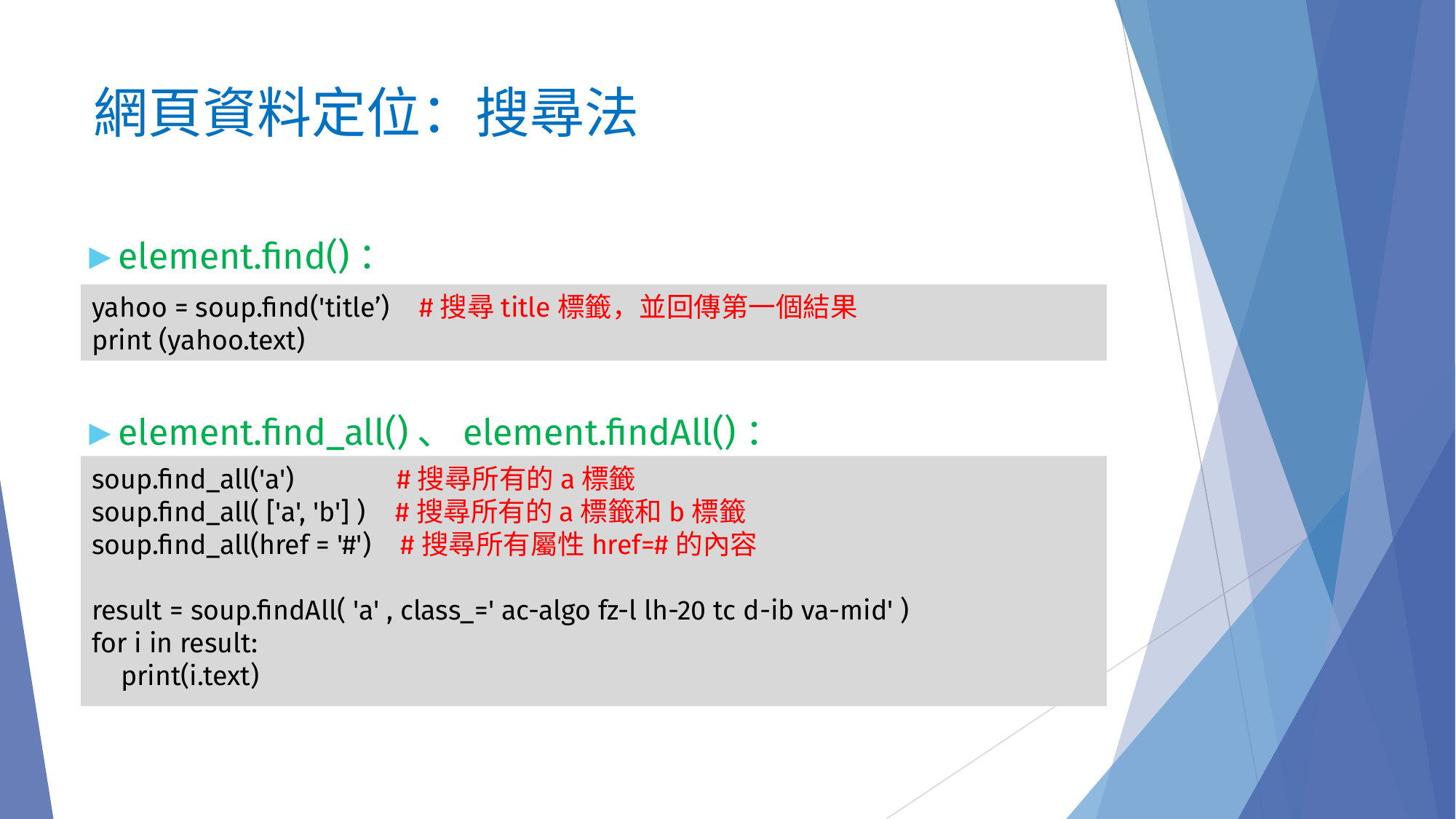

# 網頁資料定位：搜尋法
►element.find()：

►element.find_all()、element.findAll()：

yahoo = soup.find('title’)    #搜尋title標籤，並回傳第一個結果
print (yahoo.text)
soup.find_all('a')              #搜尋所有的a標籤
soup.find_all( ['a', 'b'] )    #搜尋所有的a標籤和b標籤
soup.find_all(href = '#')    #搜尋所有屬性href=#的內容

result = soup.findAll( 'a' , class_=' ac-algo fz-l lh-20 tc d-ib va-mid' )
for i in result:
    print(i.text)